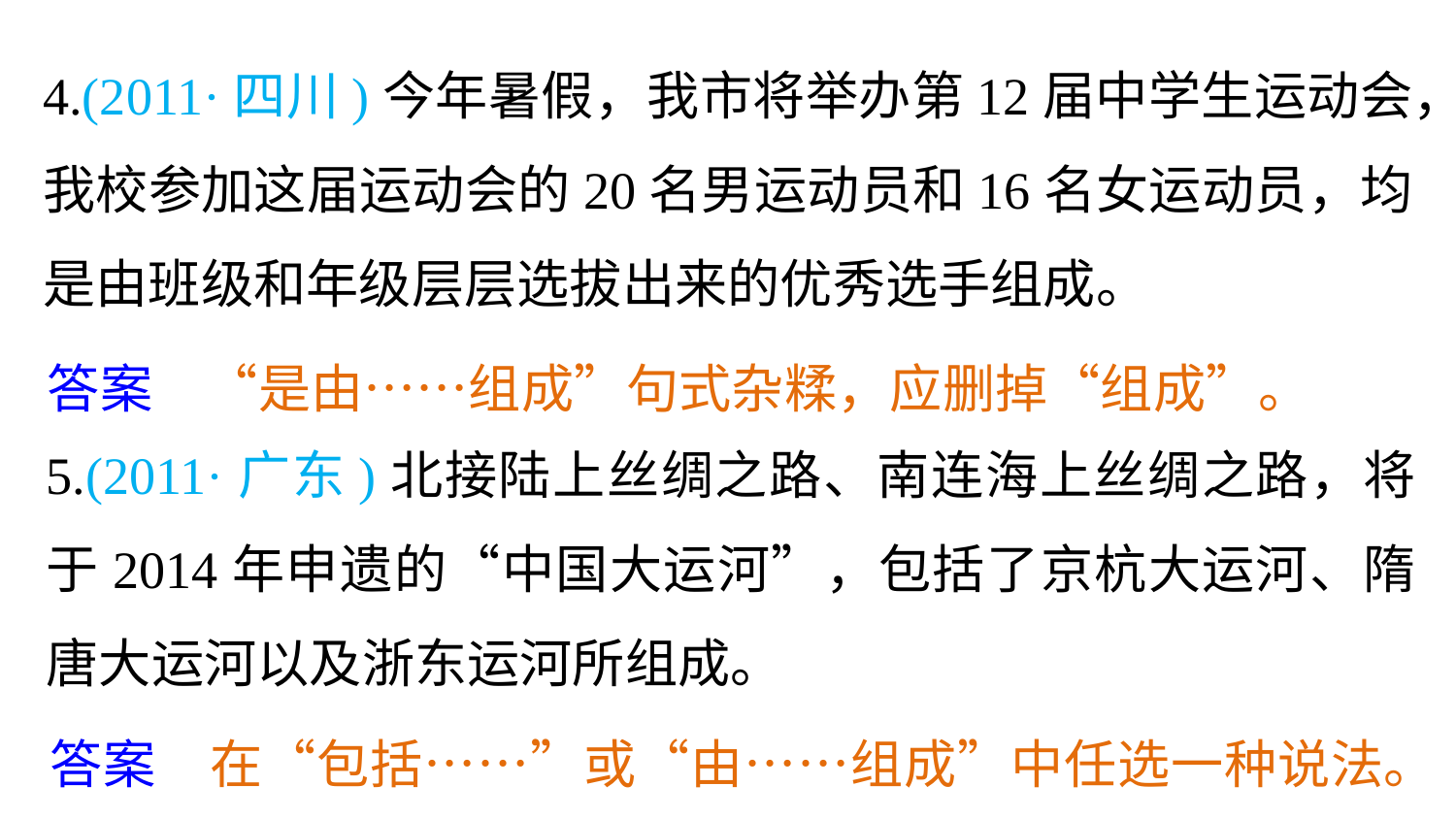

4.(2011·四川)今年暑假，我市将举办第12届中学生运动会，我校参加这届运动会的20名男运动员和16名女运动员，均是由班级和年级层层选拔出来的优秀选手组成。
答案　“是由……组成”句式杂糅，应删掉“组成”。
5.(2011·广东)北接陆上丝绸之路、南连海上丝绸之路，将于2014年申遗的“中国大运河”，包括了京杭大运河、隋唐大运河以及浙东运河所组成。
答案　在“包括……”或“由……组成”中任选一种说法。